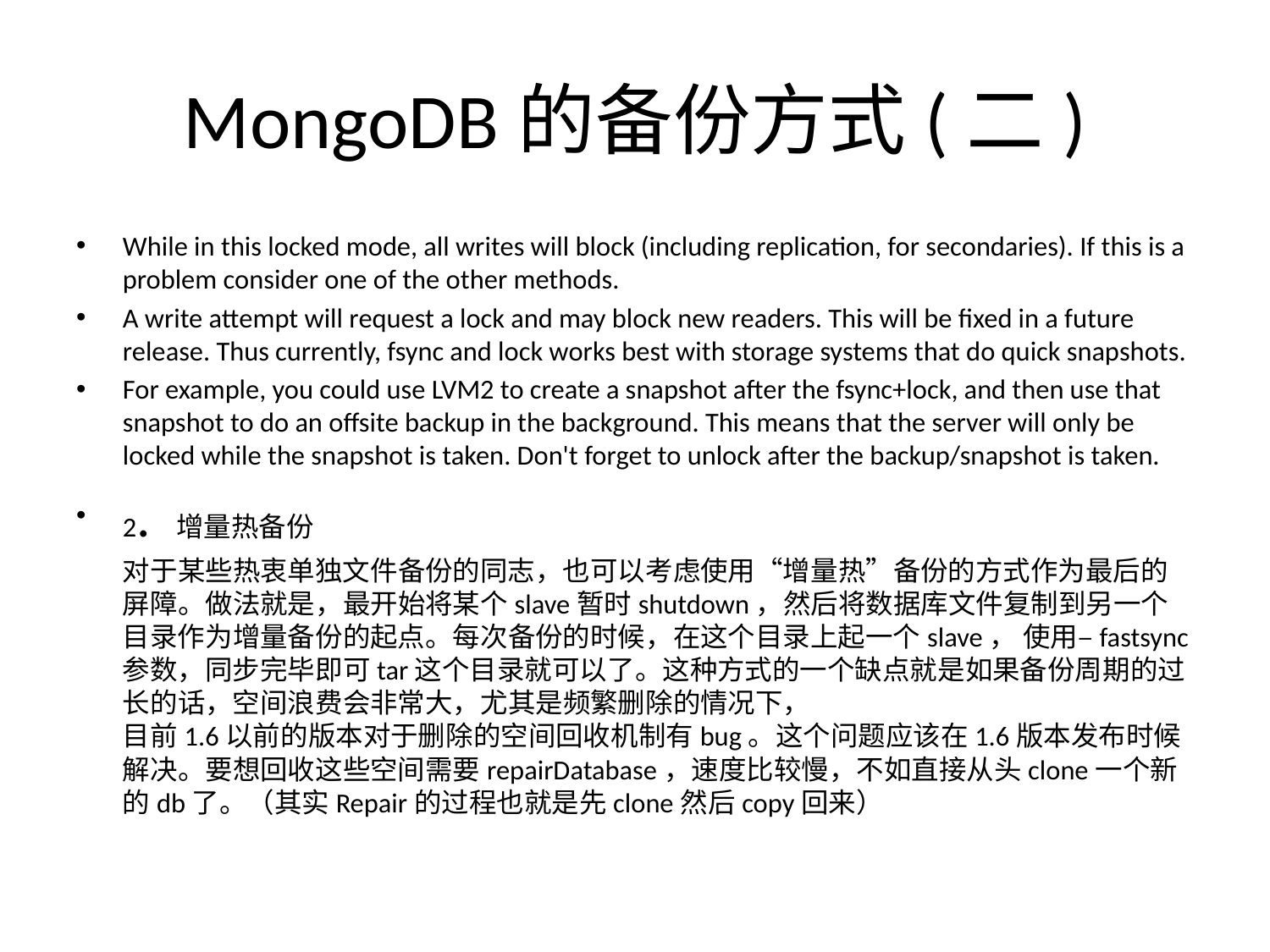

# MongoDB的备份方式(二)
While in this locked mode, all writes will block (including replication, for secondaries). If this is a problem consider one of the other methods.
A write attempt will request a lock and may block new readers. This will be fixed in a future release. Thus currently, fsync and lock works best with storage systems that do quick snapshots.
For example, you could use LVM2 to create a snapshot after the fsync+lock, and then use that snapshot to do an offsite backup in the background. This means that the server will only be locked while the snapshot is taken. Don't forget to unlock after the backup/snapshot is taken.
2. 增量热备份
     	对于某些热衷单独文件备份的同志，也可以考虑使用“增量热”备份的方式作为最后的屏障。做法就是，最开始将某个slave暂时shutdown，然后将数据库文件复制到另一个目录作为增量备份的起点。每次备份的时候，在这个目录上起一个slave， 使用–fastsync参数，同步完毕即可tar这个目录就可以了。这种方式的一个缺点就是如果备份周期的过长的话，空间浪费会非常大，尤其是频繁删除的情况下，
目前1.6以前的版本对于删除的空间回收机制有bug。这个问题应该在1.6版本发布时候解决。要想回收这些空间需要repairDatabase，速度比较慢，不如直接从头clone一个新的db了。（其实Repair的过程也就是先clone然后copy回来）